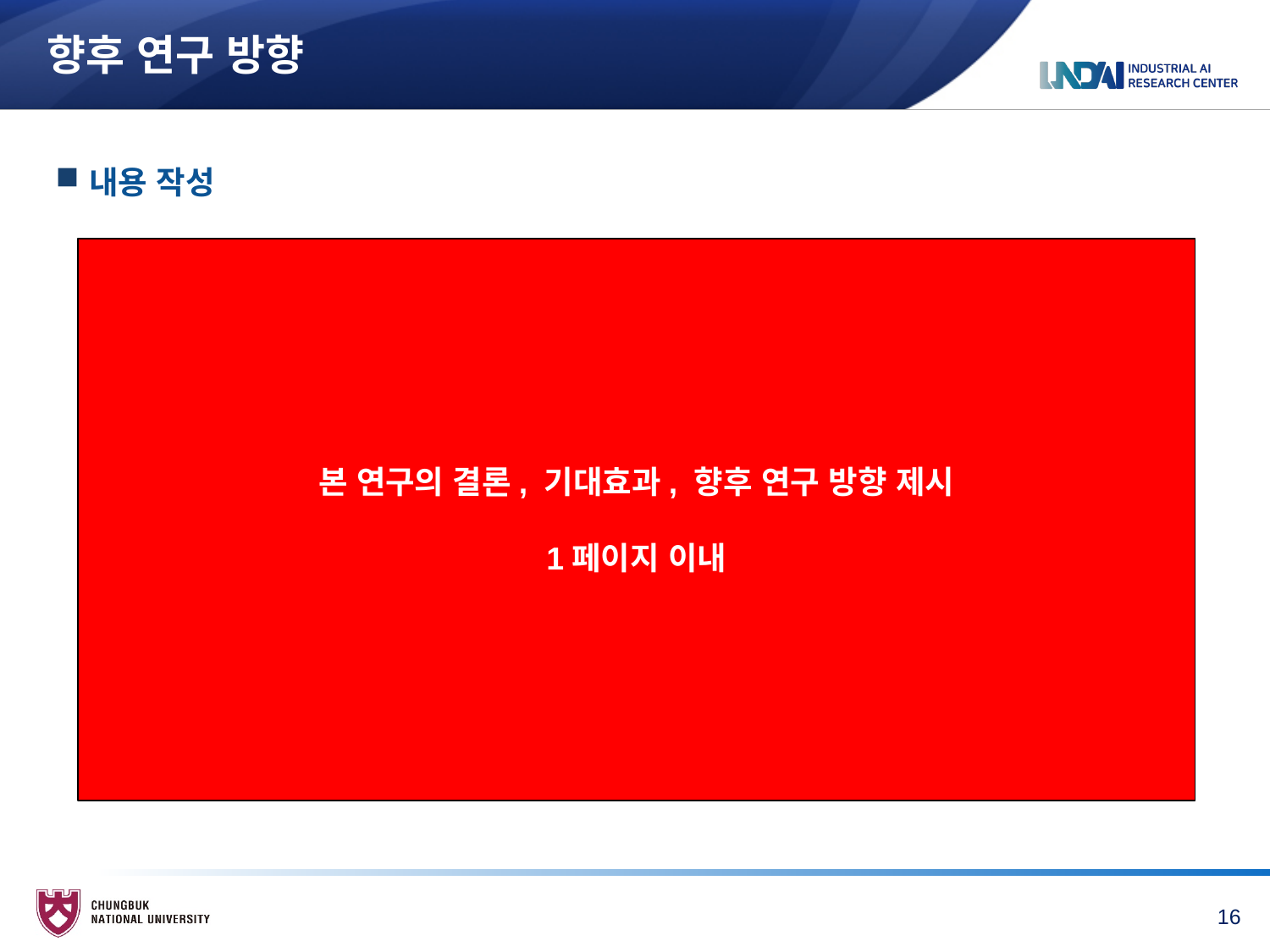

# 향후 연구 방향
내용 작성
본 연구의 결론, 기대효과, 향후 연구 방향 제시

1페이지 이내